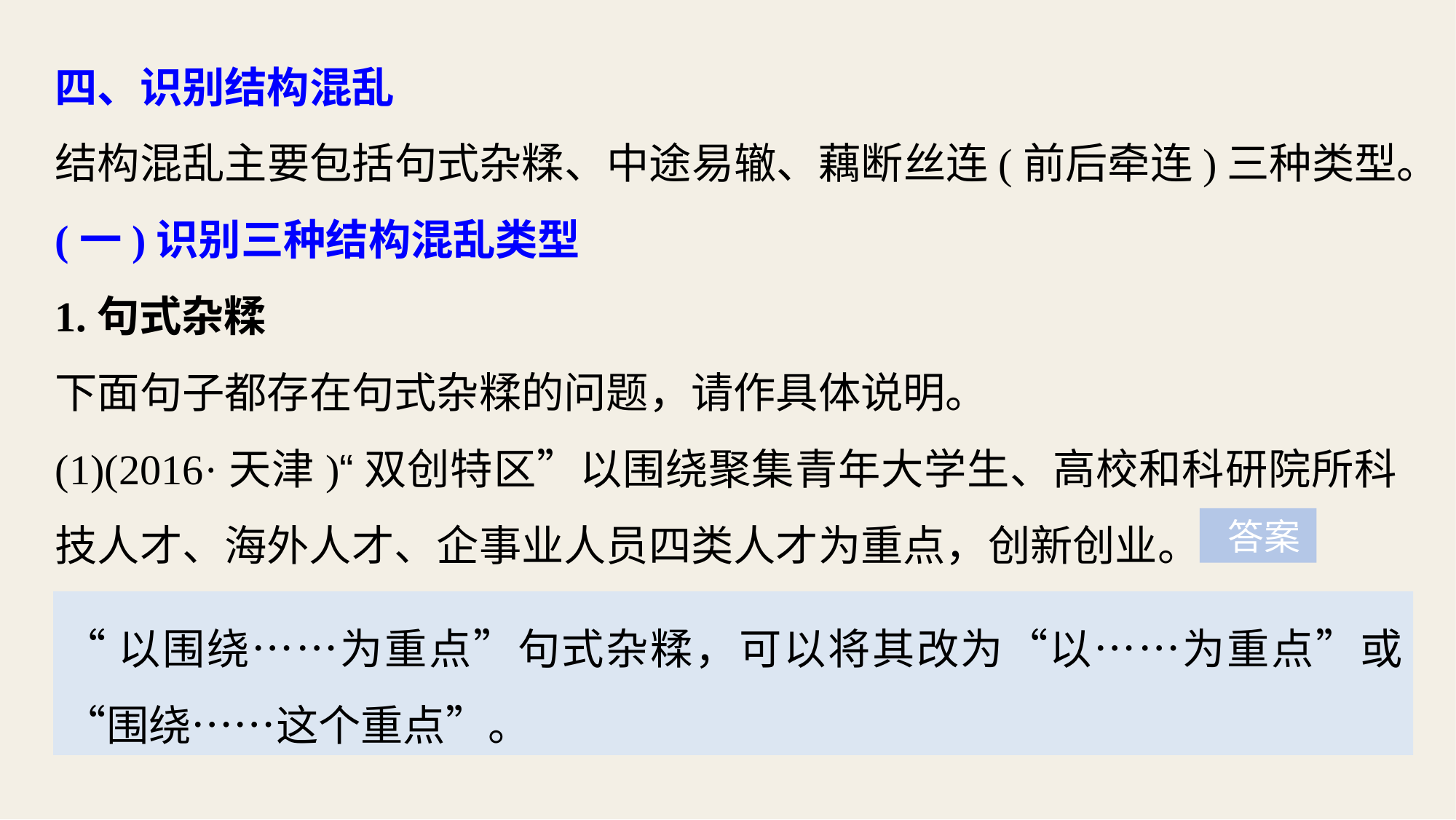

四、识别结构混乱
结构混乱主要包括句式杂糅、中途易辙、藕断丝连(前后牵连)三种类型。
(一)识别三种结构混乱类型
1.句式杂糅
下面句子都存在句式杂糅的问题，请作具体说明。
(1)(2016·天津)“双创特区”以围绕聚集青年大学生、高校和科研院所科技人才、海外人才、企事业人员四类人才为重点，创新创业。
 答案
“以围绕……为重点”句式杂糅，可以将其改为“以……为重点”或“围绕……这个重点”。